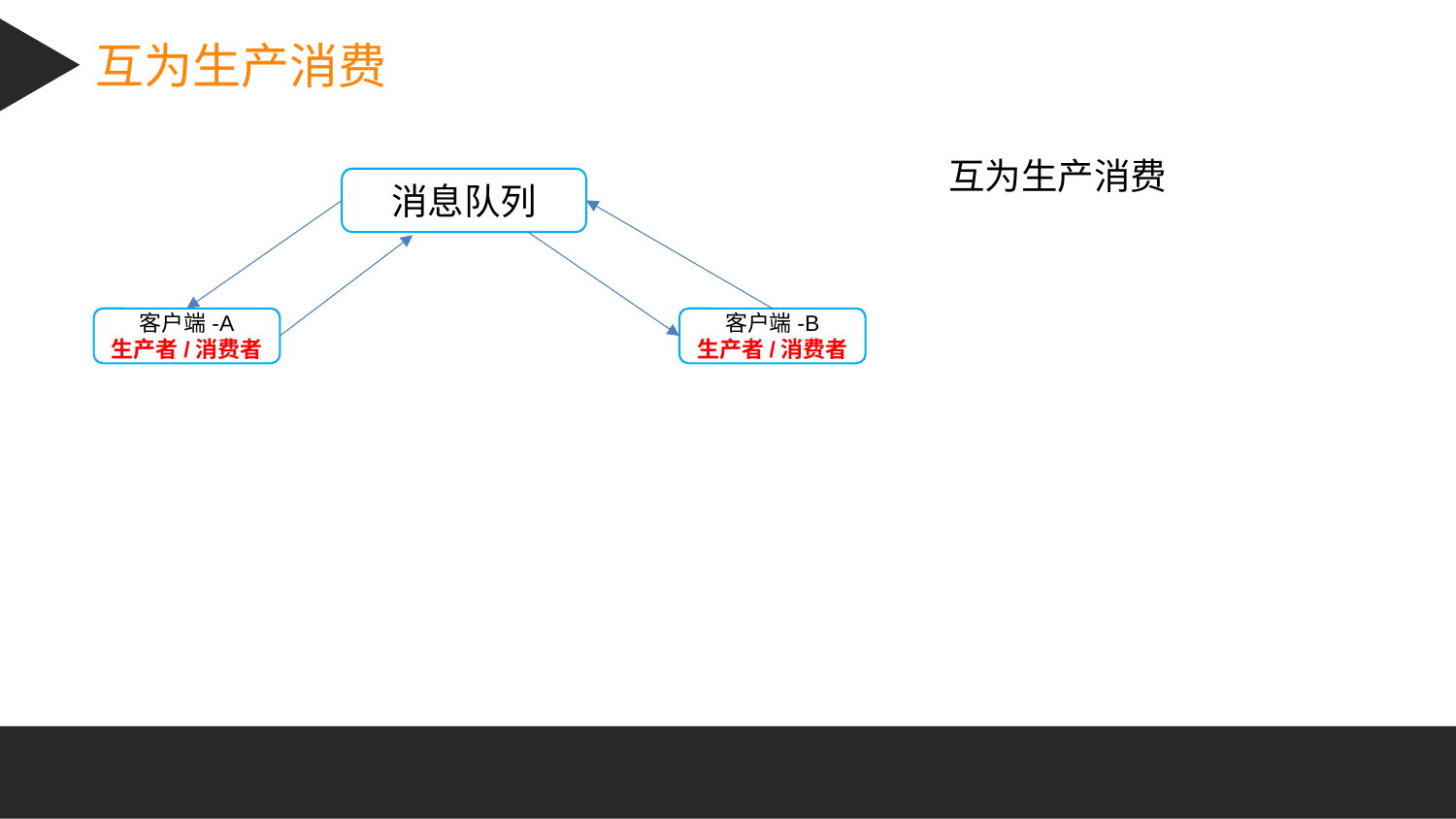

互为生产消费
互为生产消费
消息队列
客户端-A
生产者/消费者
客户端-B
生产者/消费者